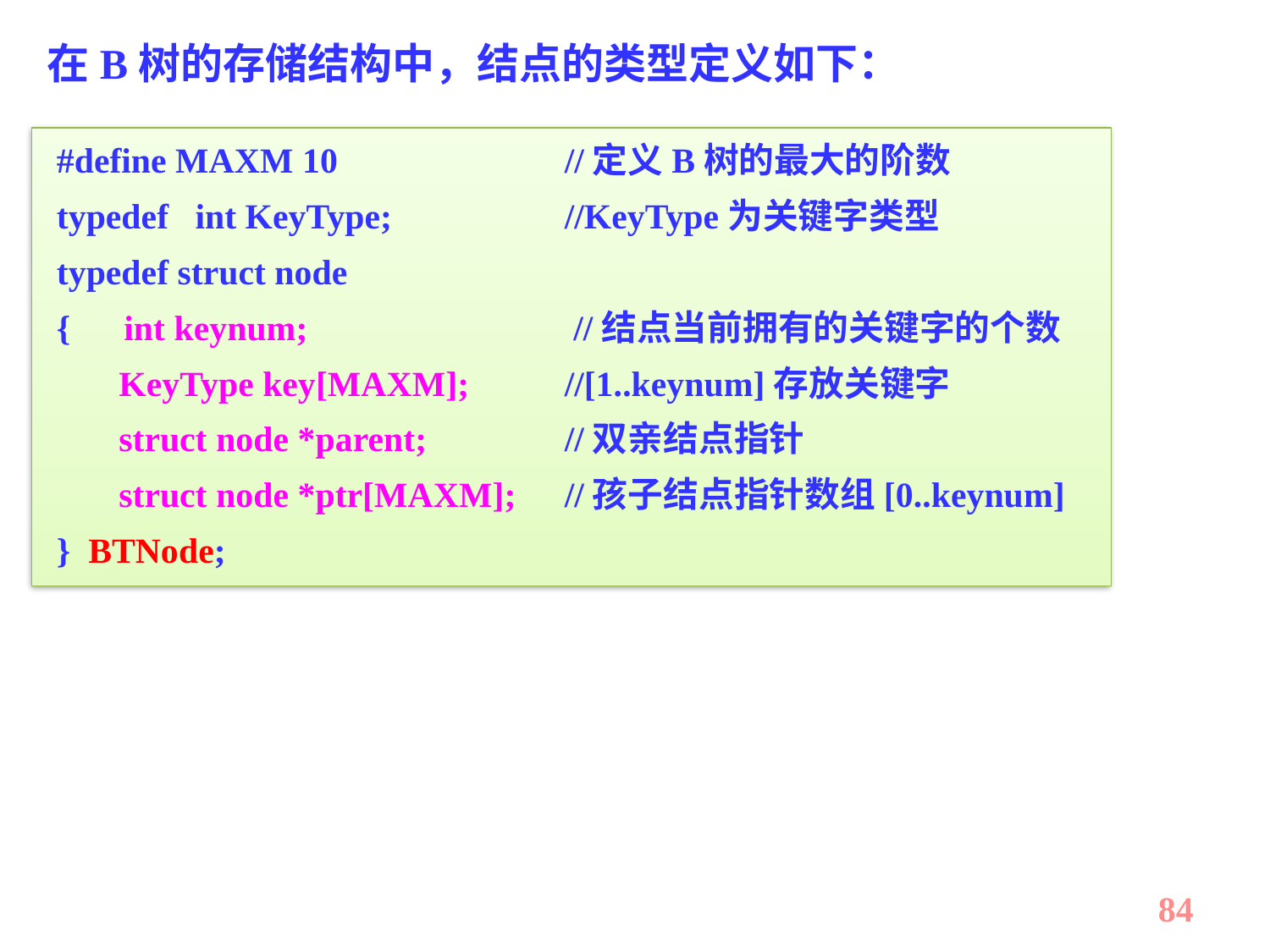

在B树的存储结构中，结点的类型定义如下：
#define MAXM 10		//定义B树的最大的阶数
typedef   int KeyType;       	//KeyType为关键字类型
typedef struct node
{      int keynum; 	         	 //结点当前拥有的关键字的个数
       KeyType key[MAXM];      	//[1..keynum]存放关键字
       struct node *parent;	   	//双亲结点指针
       struct node *ptr[MAXM]; 	//孩子结点指针数组[0..keynum]
}  BTNode;
84